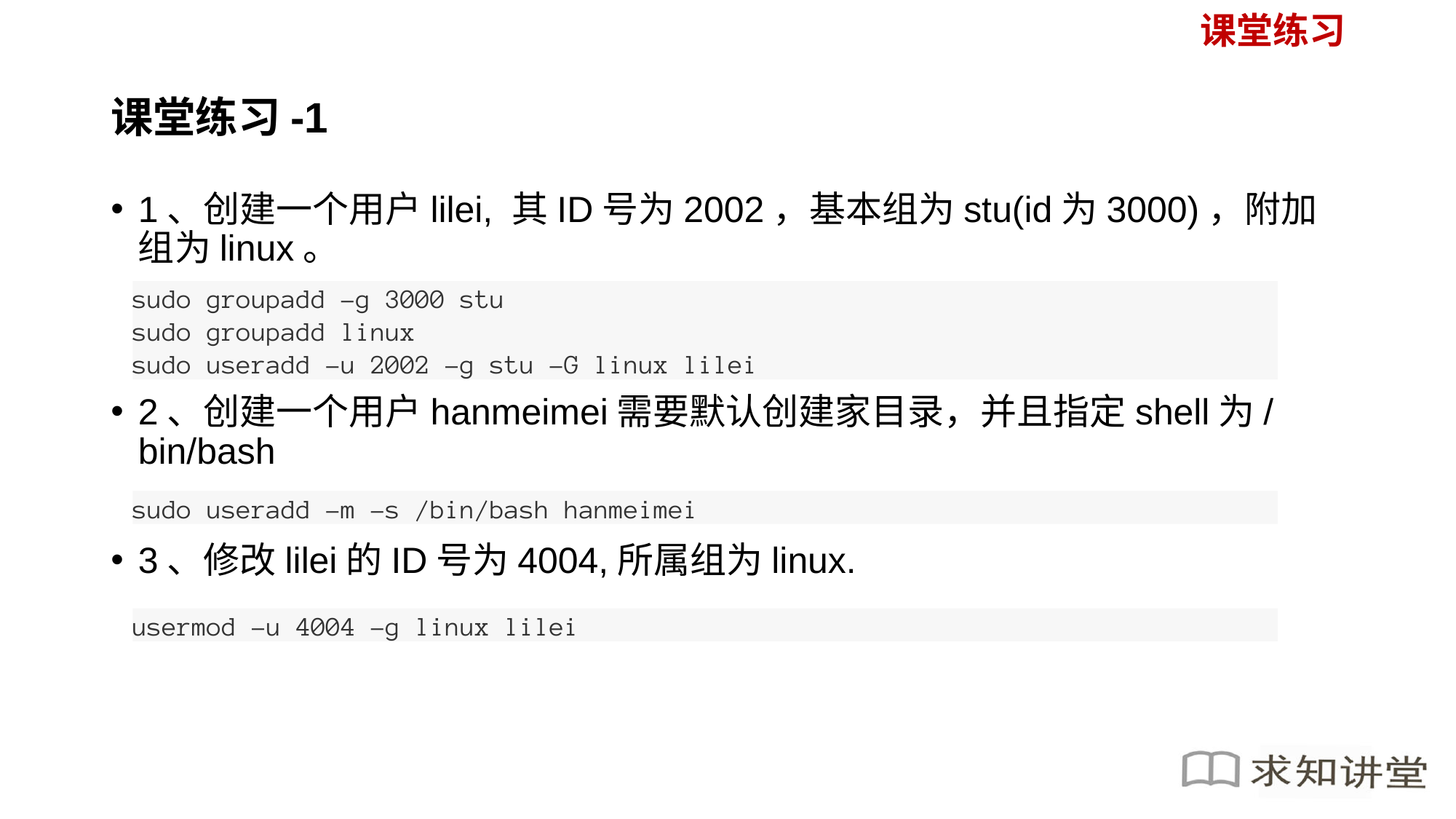

课堂练习
# 课堂练习-1
1、创建一个用户lilei, 其ID号为2002，基本组为stu(id为3000)，附加组为linux。

2、创建一个用户hanmeimei需要默认创建家目录，并且指定shell为/bin/bash

3、修改lilei的ID号为4004,所属组为linux.
sudo groupadd -g 3000 stu
sudo groupadd linux
sudo useradd -u 2002 -g stu -G linux lilei
sudo useradd -m -s /bin/bash hanmeimei
usermod -u 4004 -g linux lilei